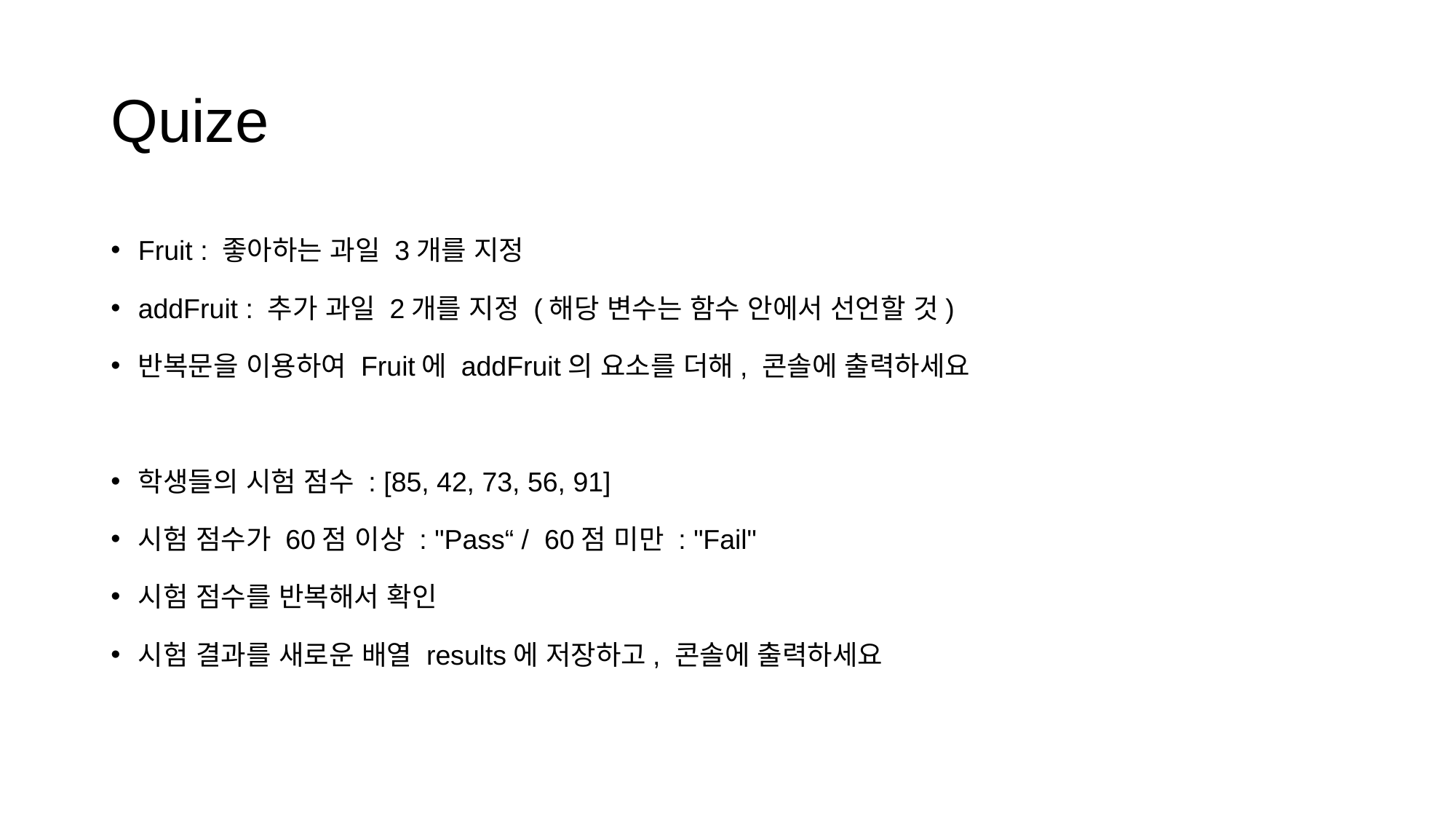

# Quize
Fruit : 좋아하는 과일 3개를 지정
addFruit : 추가 과일 2개를 지정 (해당 변수는 함수 안에서 선언할 것)
반복문을 이용하여 Fruit에 addFruit의 요소를 더해, 콘솔에 출력하세요

학생들의 시험 점수 : [85, 42, 73, 56, 91]
시험 점수가 60점 이상 : "Pass“ /  60점 미만 : "Fail"
시험 점수를 반복해서 확인
시험 결과를 새로운 배열 results에 저장하고, 콘솔에 출력하세요